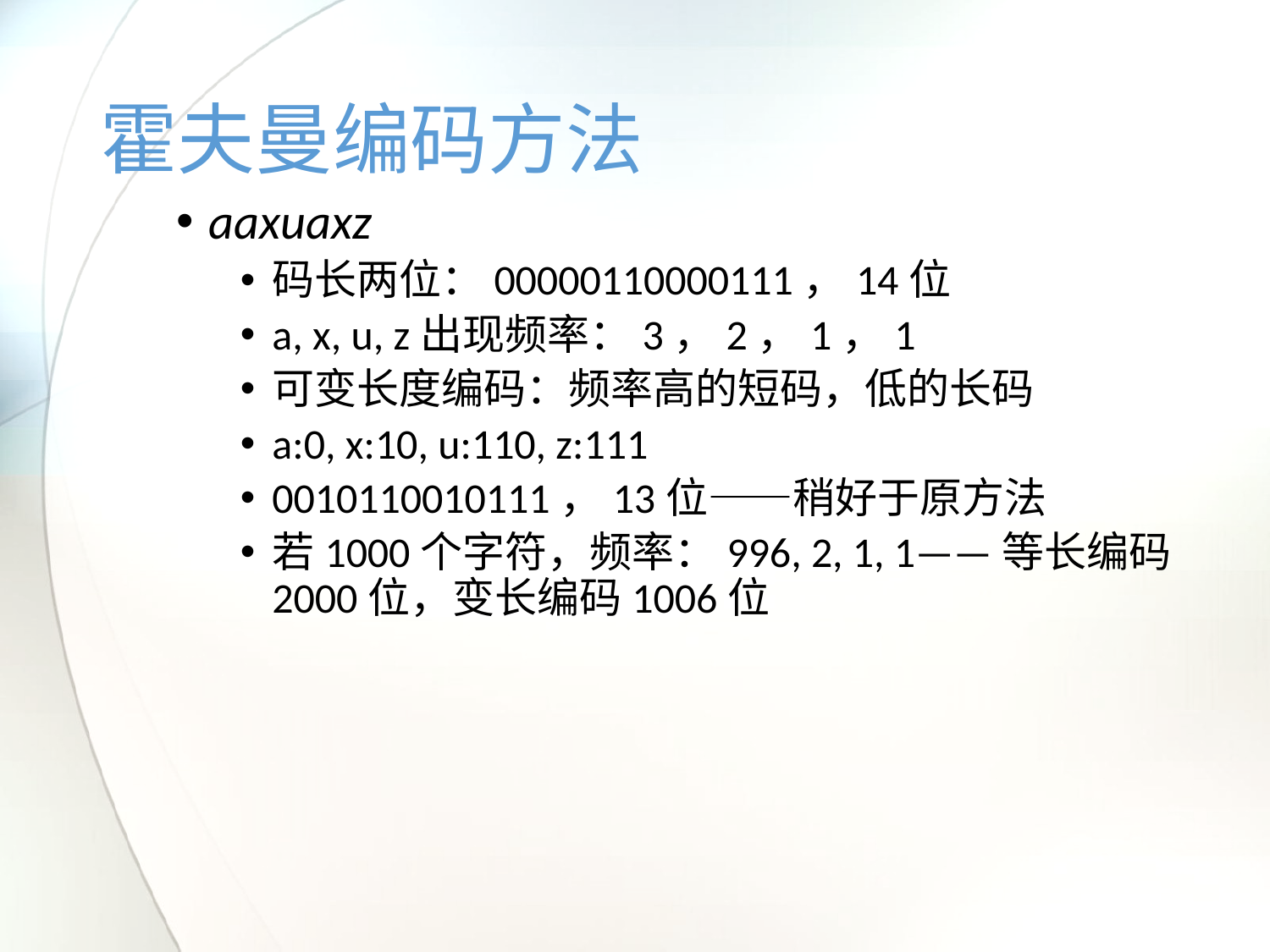

# 霍夫曼编码方法
aaxuaxz
码长两位：00000110000111，14位
a, x, u, z出现频率：3，2，1，1
可变长度编码：频率高的短码，低的长码
a:0, x:10, u:110, z:111
0010110010111，13位——稍好于原方法
若1000个字符，频率：996, 2, 1, 1——等长编码2000位，变长编码1006位